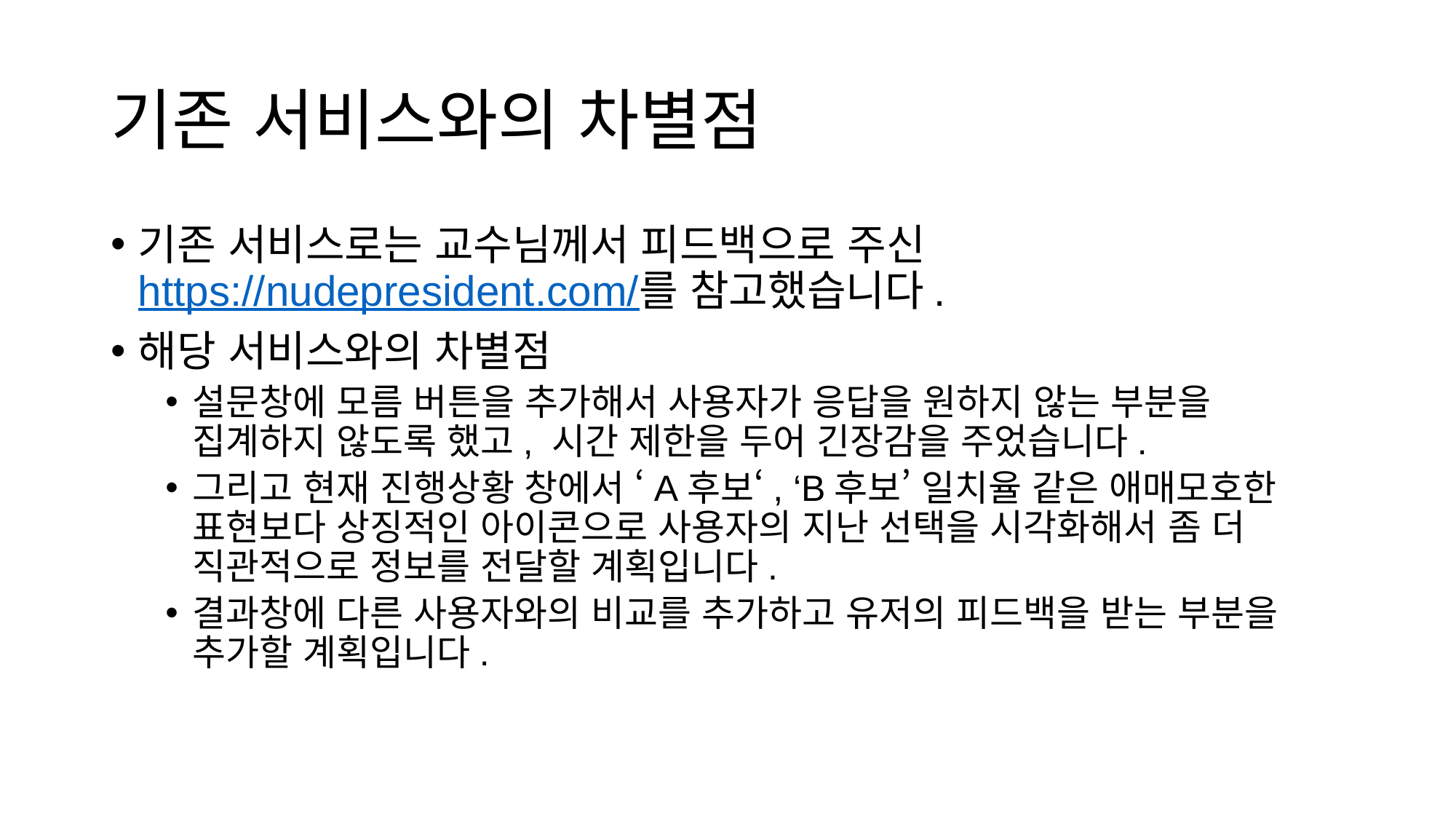

# 기존 서비스와의 차별점
기존 서비스로는 교수님께서 피드백으로 주신 https://nudepresident.com/를 참고했습니다.
해당 서비스와의 차별점
설문창에 모름 버튼을 추가해서 사용자가 응답을 원하지 않는 부분을 집계하지 않도록 했고, 시간 제한을 두어 긴장감을 주었습니다.
그리고 현재 진행상황 창에서 ‘A후보‘, ‘B후보’ 일치율 같은 애매모호한 표현보다 상징적인 아이콘으로 사용자의 지난 선택을 시각화해서 좀 더 직관적으로 정보를 전달할 계획입니다.
결과창에 다른 사용자와의 비교를 추가하고 유저의 피드백을 받는 부분을 추가할 계획입니다.